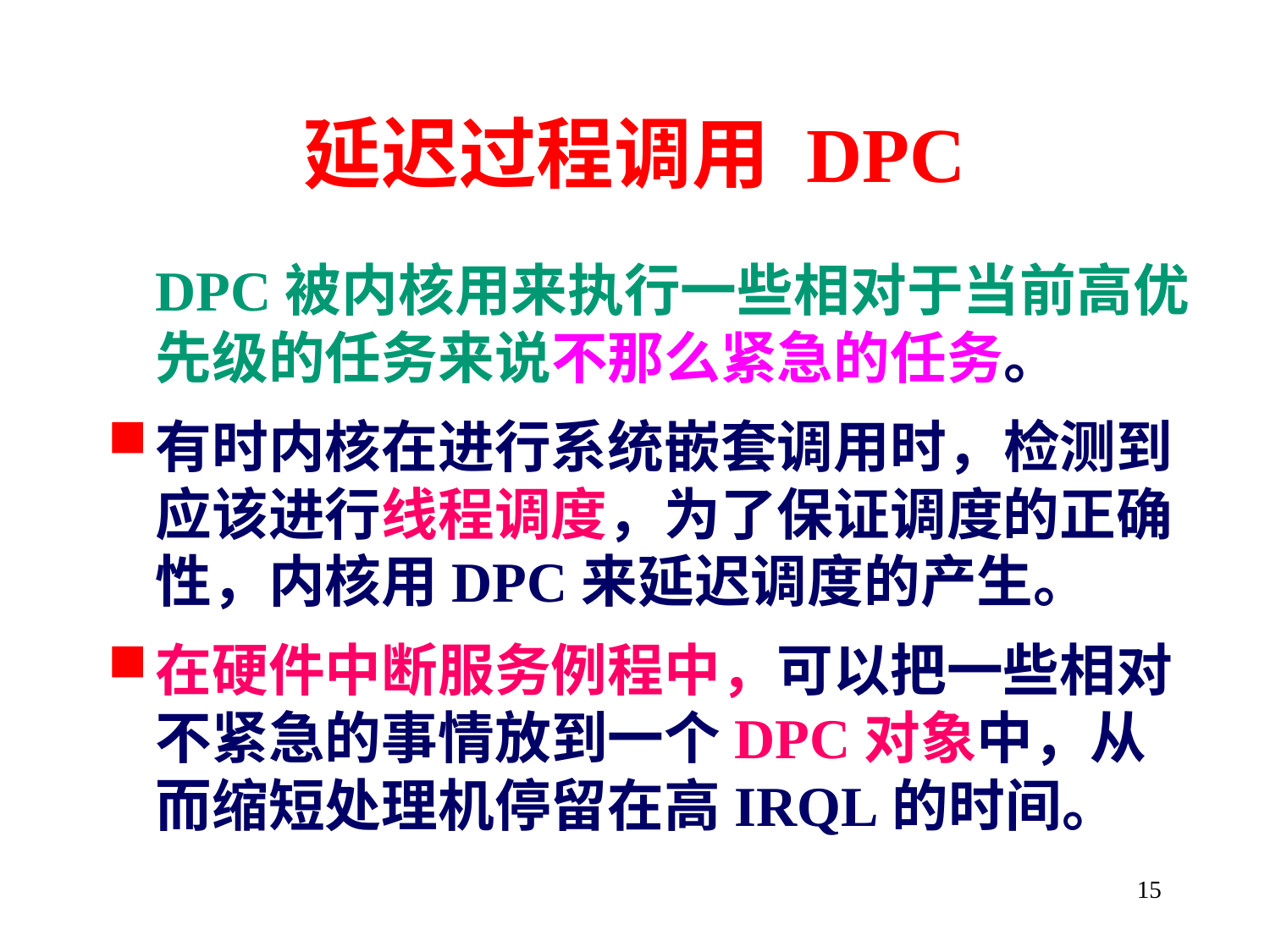

# 延迟过程调用 DPC
	DPC被内核用来执行一些相对于当前高优先级的任务来说不那么紧急的任务。
有时内核在进行系统嵌套调用时，检测到应该进行线程调度，为了保证调度的正确性，内核用DPC来延迟调度的产生。
在硬件中断服务例程中，可以把一些相对不紧急的事情放到一个DPC对象中，从而缩短处理机停留在高IRQL的时间。
15